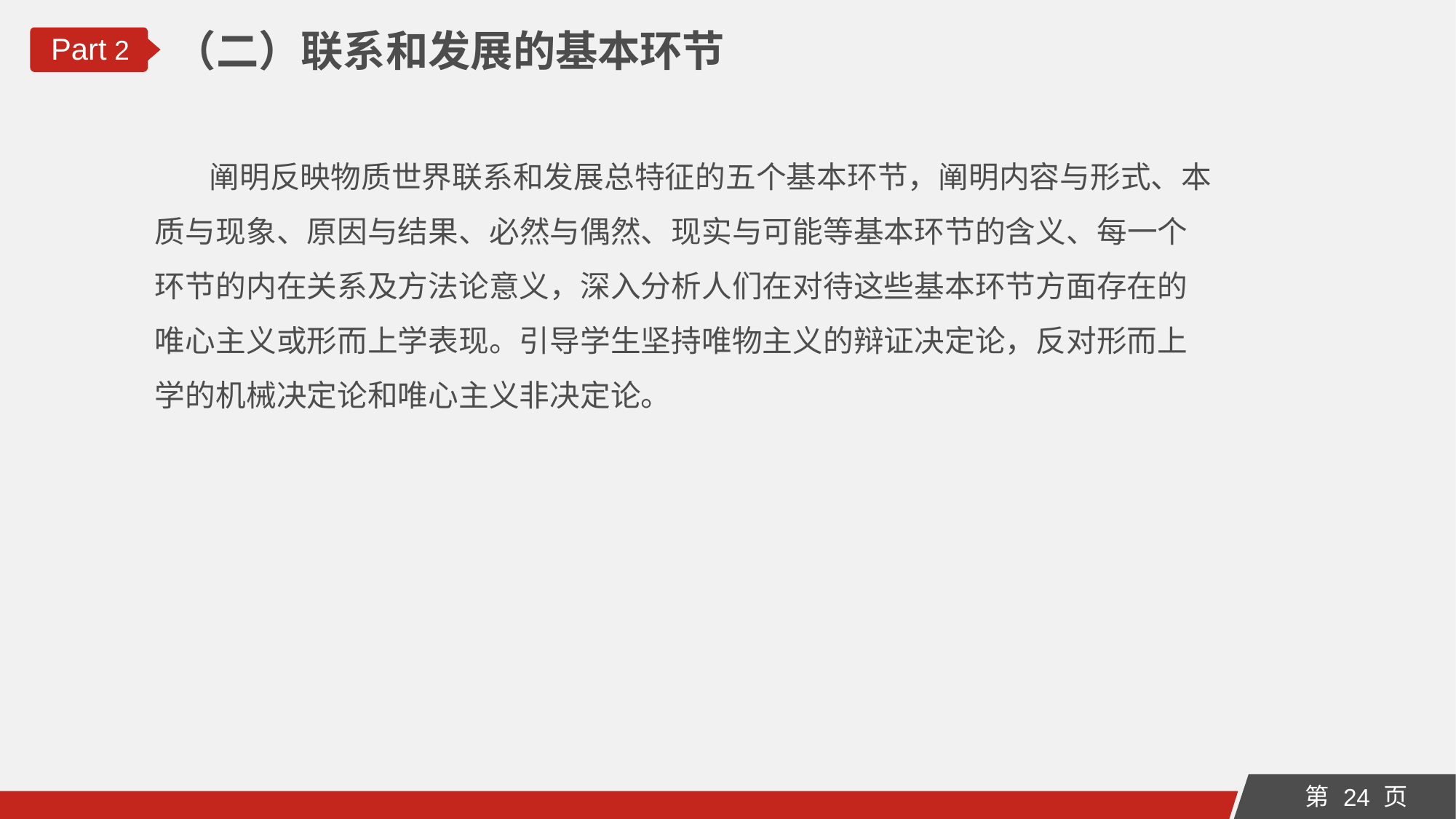

（二）联系和发展的基本环节
Part 2

       阐明反映物质世界联系和发展总特征的五个基本环节，阐明内容与形式、本质与现象、原因与结果、必然与偶然、现实与可能等基本环节的含义、每一个环节的内在关系及方法论意义，深入分析人们在对待这些基本环节方面存在的唯心主义或形而上学表现。引导学生坚持唯物主义的辩证决定论，反对形而上学的机械决定论和唯心主义非决定论。